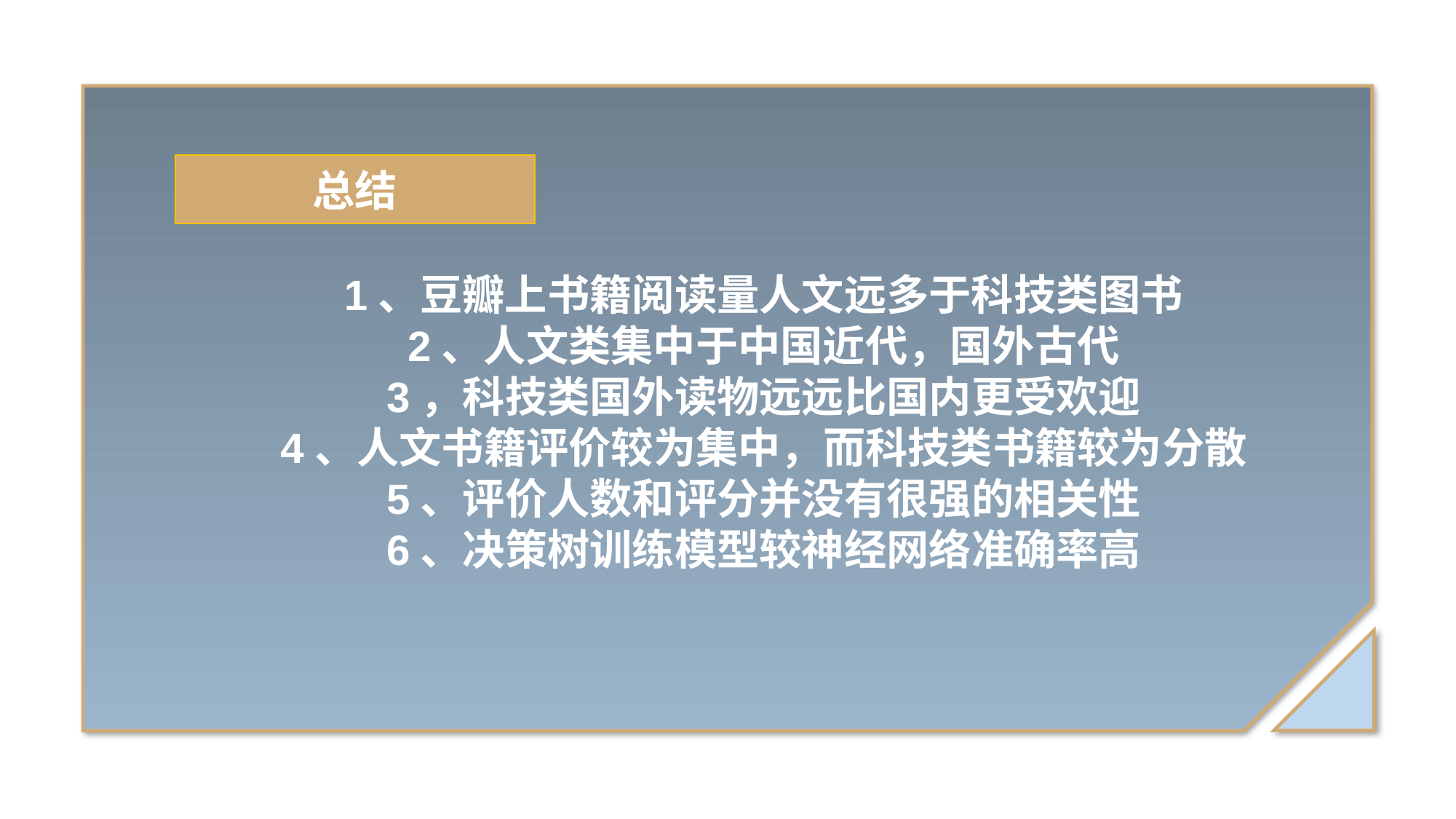

总结
1、豆瓣上书籍阅读量人文远多于科技类图书
2、人文类集中于中国近代，国外古代
3，科技类国外读物远远比国内更受欢迎
4、人文书籍评价较为集中，而科技类书籍较为分散
5、评价人数和评分并没有很强的相关性
6、决策树训练模型较神经网络准确率高